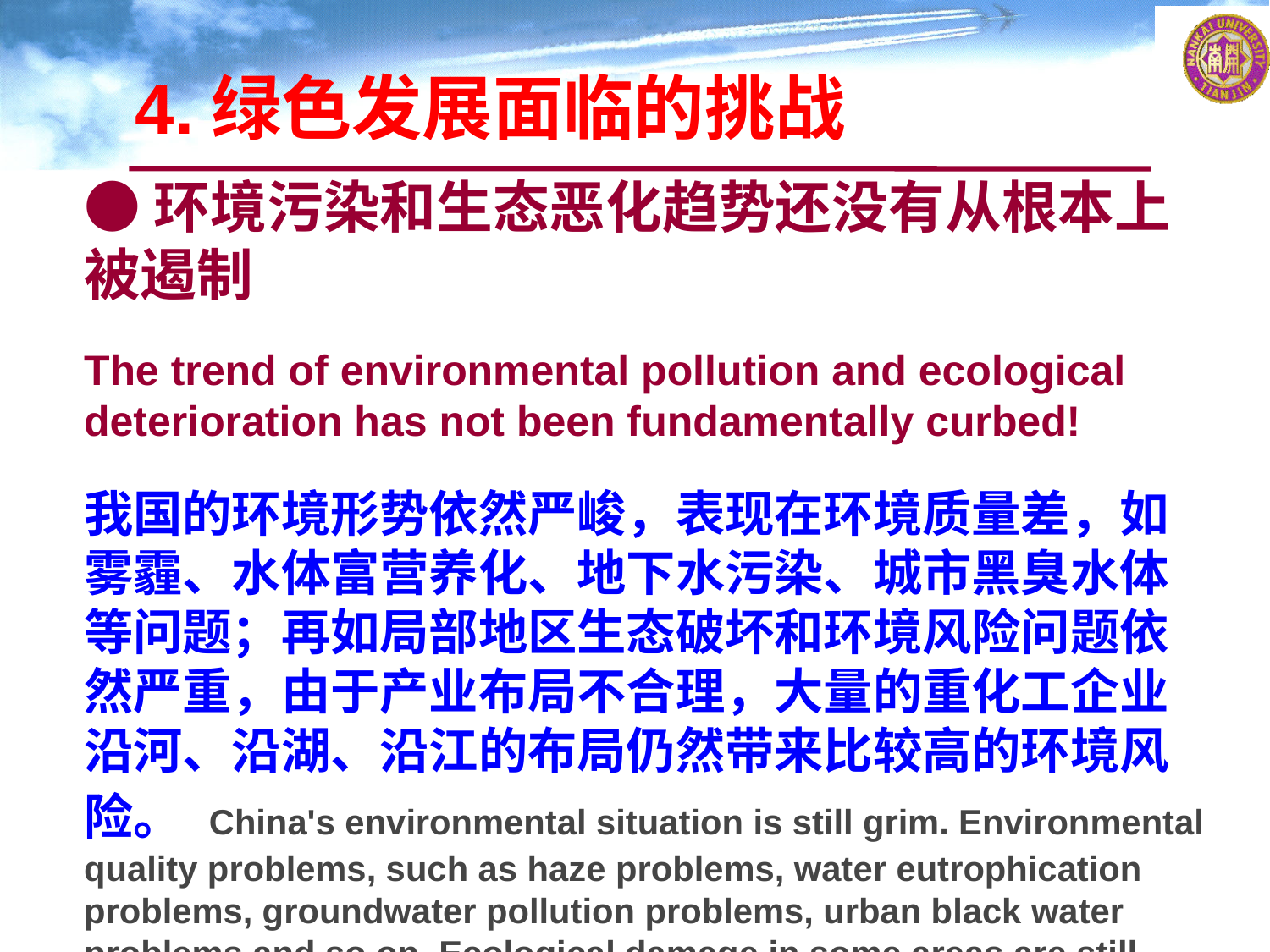

4.绿色发展面临的挑战
●环境污染和生态恶化趋势还没有从根本上被遏制
The trend of environmental pollution and ecological deterioration has not been fundamentally curbed!
我国的环境形势依然严峻，表现在环境质量差，如雾霾、水体富营养化、地下水污染、城市黑臭水体等问题；再如局部地区生态破坏和环境风险问题依然严重，由于产业布局不合理，大量的重化工企业沿河、沿湖、沿江的布局仍然带来比较高的环境风险。 China's environmental situation is still grim. Environmental quality problems, such as haze problems, water eutrophication problems, groundwater pollution problems, urban black water problems and so on. Ecological damage in some areas are still serious. As the industrial layout is unreasonable, a large number of heavy chemical companies are located along the river, along the lake, along the river that pose a higher environmental risk.